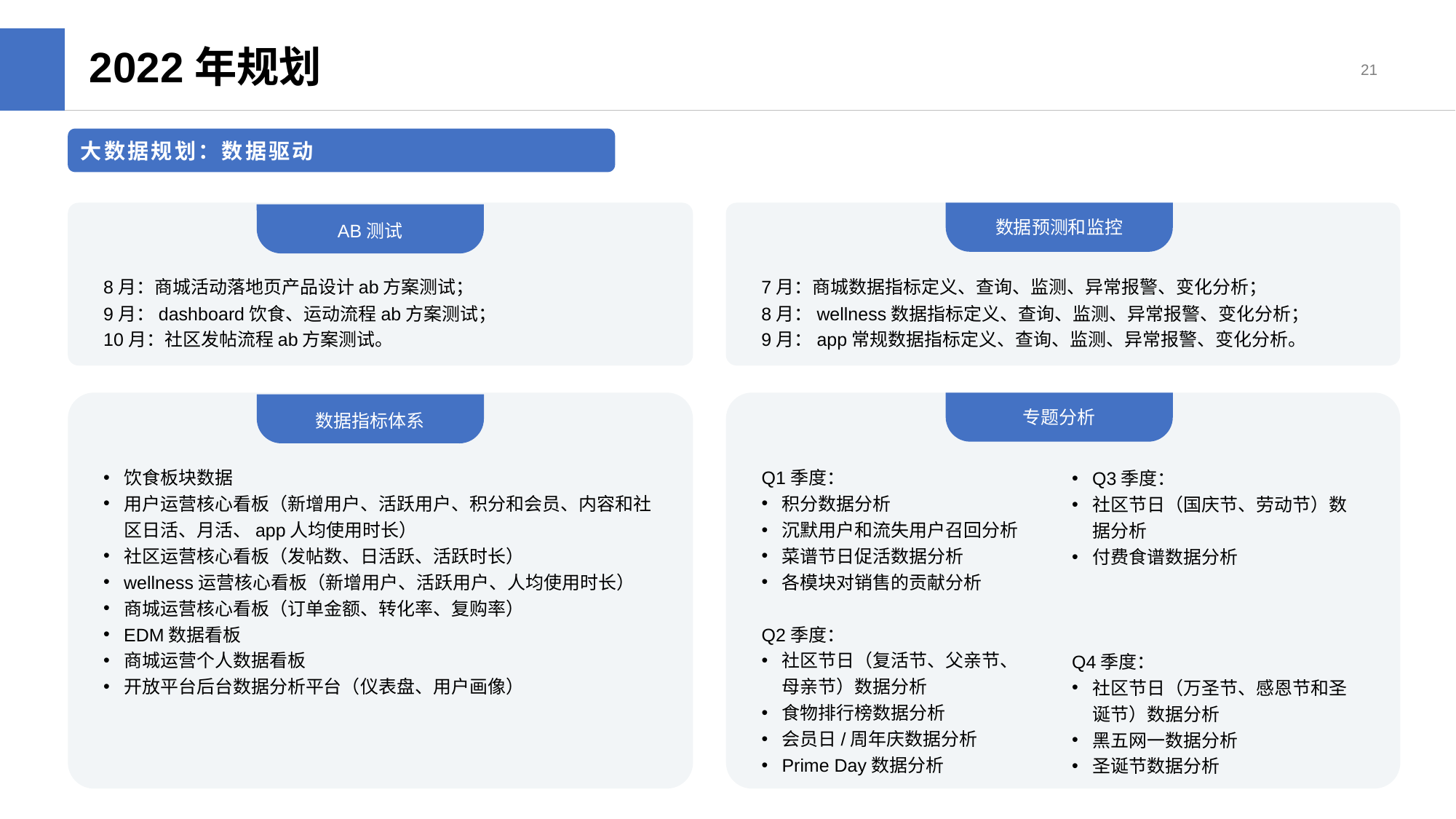

2022年规划
21
大数据规划：数据驱动

数据预测和监控

AB测试
8月：商城活动落地页产品设计ab方案测试；
9月：dashboard饮食、运动流程ab方案测试；
10月：社区发帖流程ab方案测试。
7月：商城数据指标定义、查询、监测、异常报警、变化分析；
8月：wellness数据指标定义、查询、监测、异常报警、变化分析；
9月：app常规数据指标定义、查询、监测、异常报警、变化分析。

专题分析

数据指标体系
饮食板块数据
用户运营核心看板（新增用户、活跃用户、积分和会员、内容和社区日活、月活、app人均使用时长）
社区运营核心看板（发帖数、日活跃、活跃时长）
wellness运营核心看板（新增用户、活跃用户、人均使用时长）
商城运营核心看板（订单金额、转化率、复购率）
EDM数据看板
商城运营个人数据看板
开放平台后台数据分析平台（仪表盘、用户画像）
Q1季度：
积分数据分析
沉默用户和流失用户召回分析
菜谱节日促活数据分析
各模块对销售的贡献分析

Q2季度：
社区节日（复活节、父亲节、母亲节）数据分析
食物排行榜数据分析
会员日/周年庆数据分析
Prime Day数据分析
Q3季度：
社区节日（国庆节、劳动节）数据分析
付费食谱数据分析

Q4季度：
社区节日（万圣节、感恩节和圣诞节）数据分析
黑五网一数据分析
圣诞节数据分析